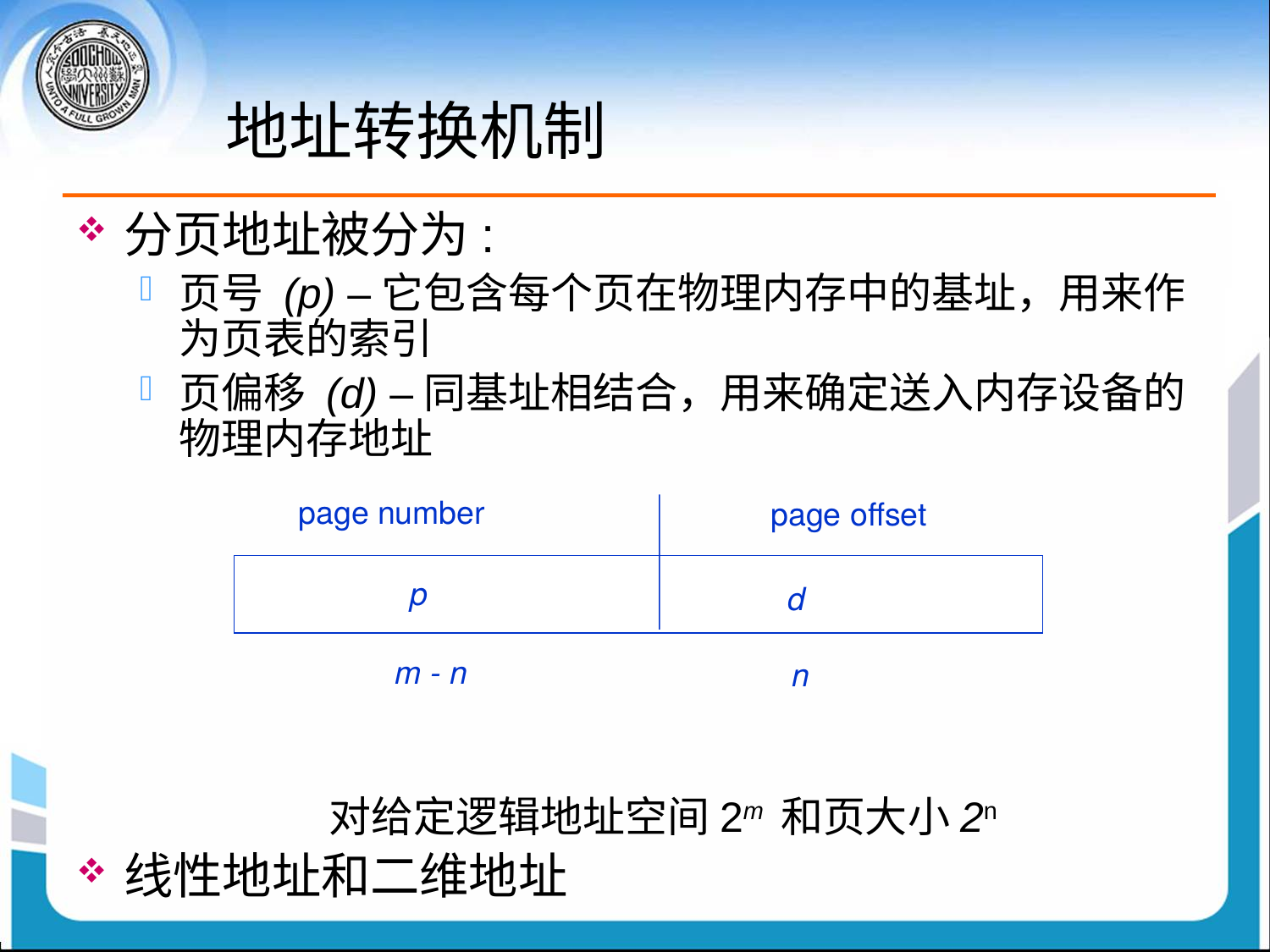

# 地址转换机制
分页地址被分为:
页号 (p) –它包含每个页在物理内存中的基址，用来作为页表的索引
页偏移 (d) –同基址相结合，用来确定送入内存设备的物理内存地址

对给定逻辑地址空间2m 和页大小2n
线性地址和二维地址
page number
page offset

p
d
m - n
n